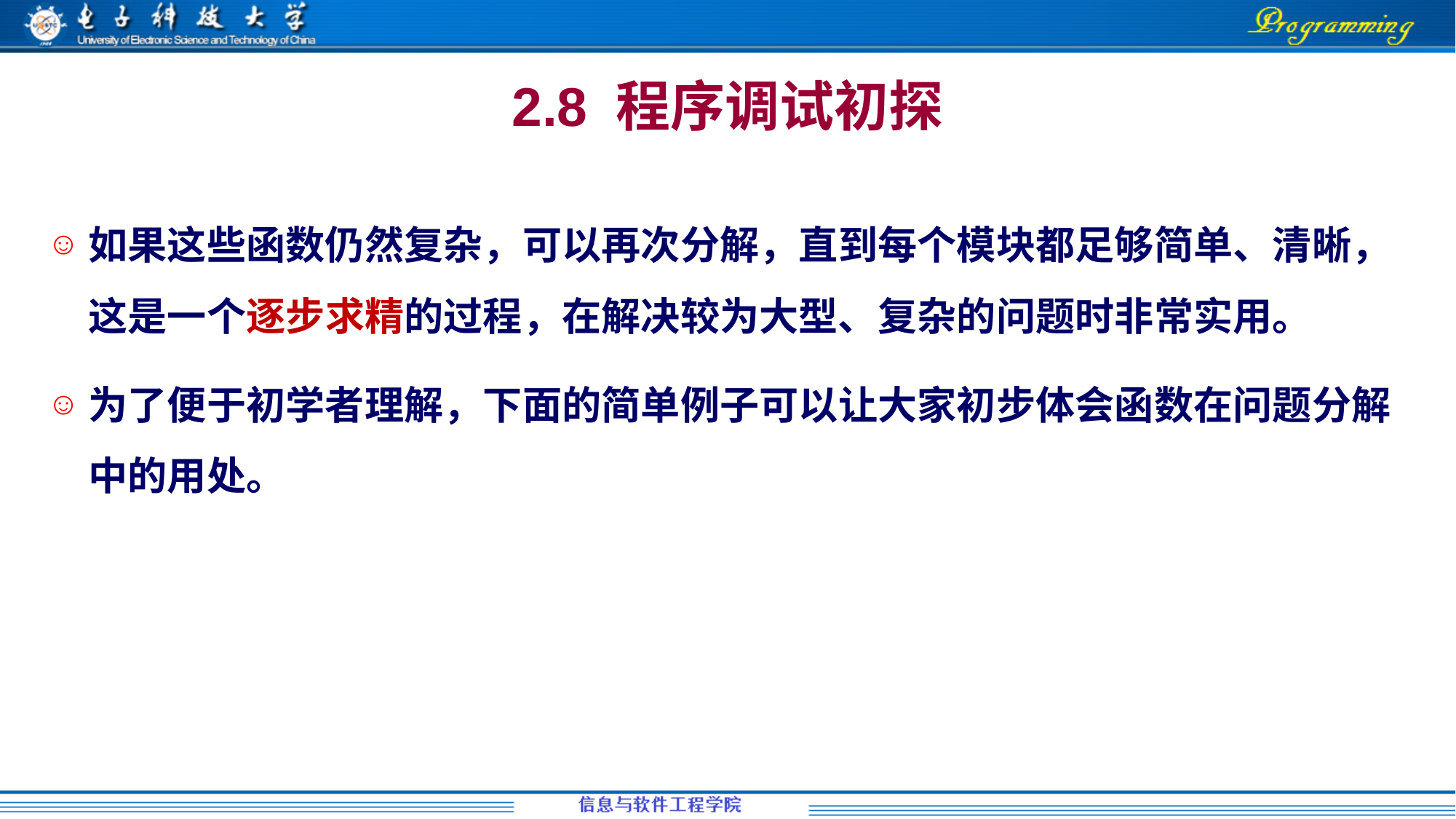

# 2.8 程序调试初探
如果这些函数仍然复杂，可以再次分解，直到每个模块都足够简单、清晰，这是一个逐步求精的过程，在解决较为大型、复杂的问题时非常实用。
为了便于初学者理解，下面的简单例子可以让大家初步体会函数在问题分解中的用处。